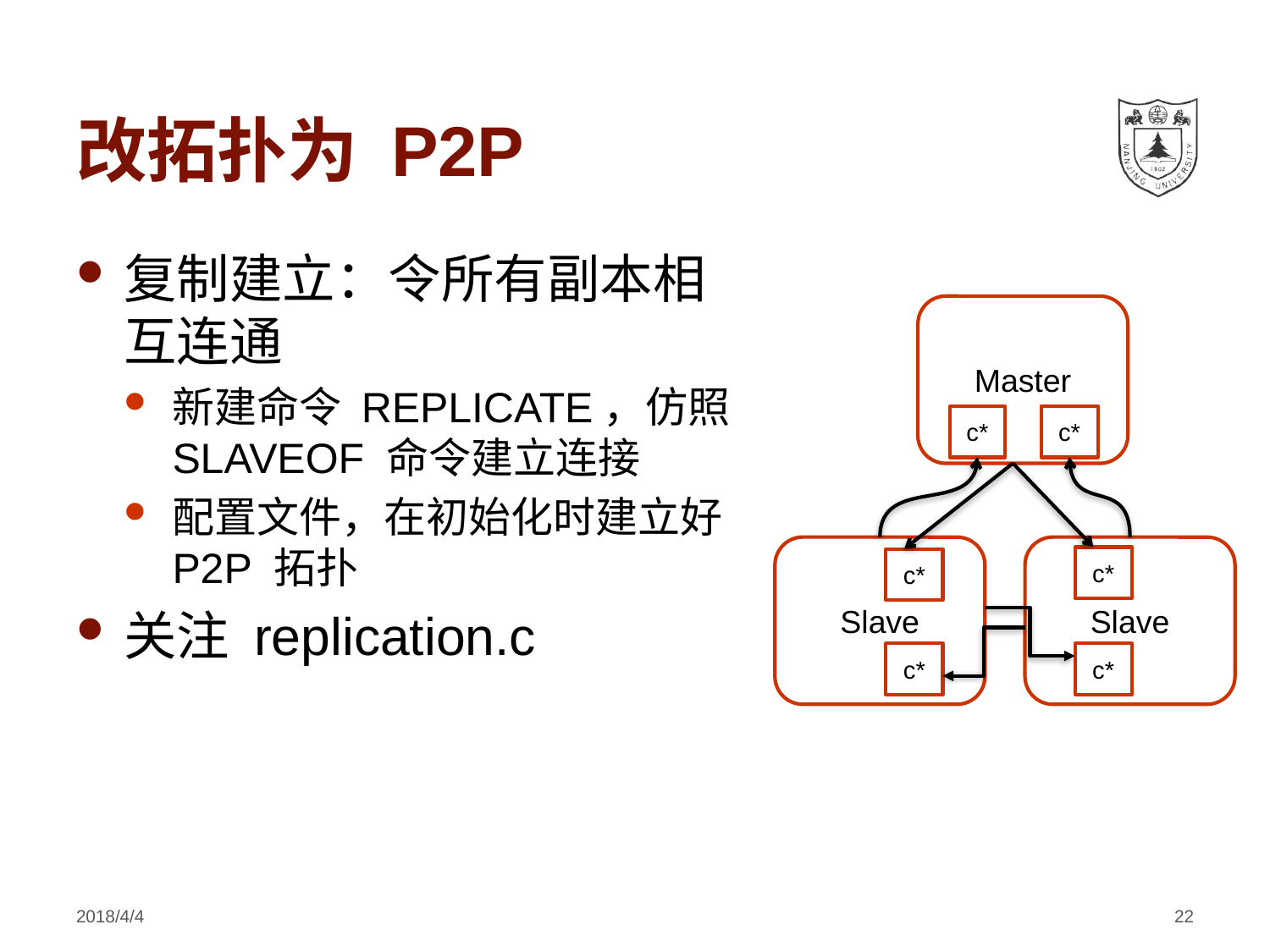

# 改拓扑为 P2P
复制建立：令所有副本相互连通
新建命令 REPLICATE，仿照 SLAVEOF 命令建立连接
配置文件，在初始化时建立好 P2P 拓扑
关注 replication.c

Master
c*
c*
Slave
c*
Slave
c*
c*
c*
2018/4/4

22